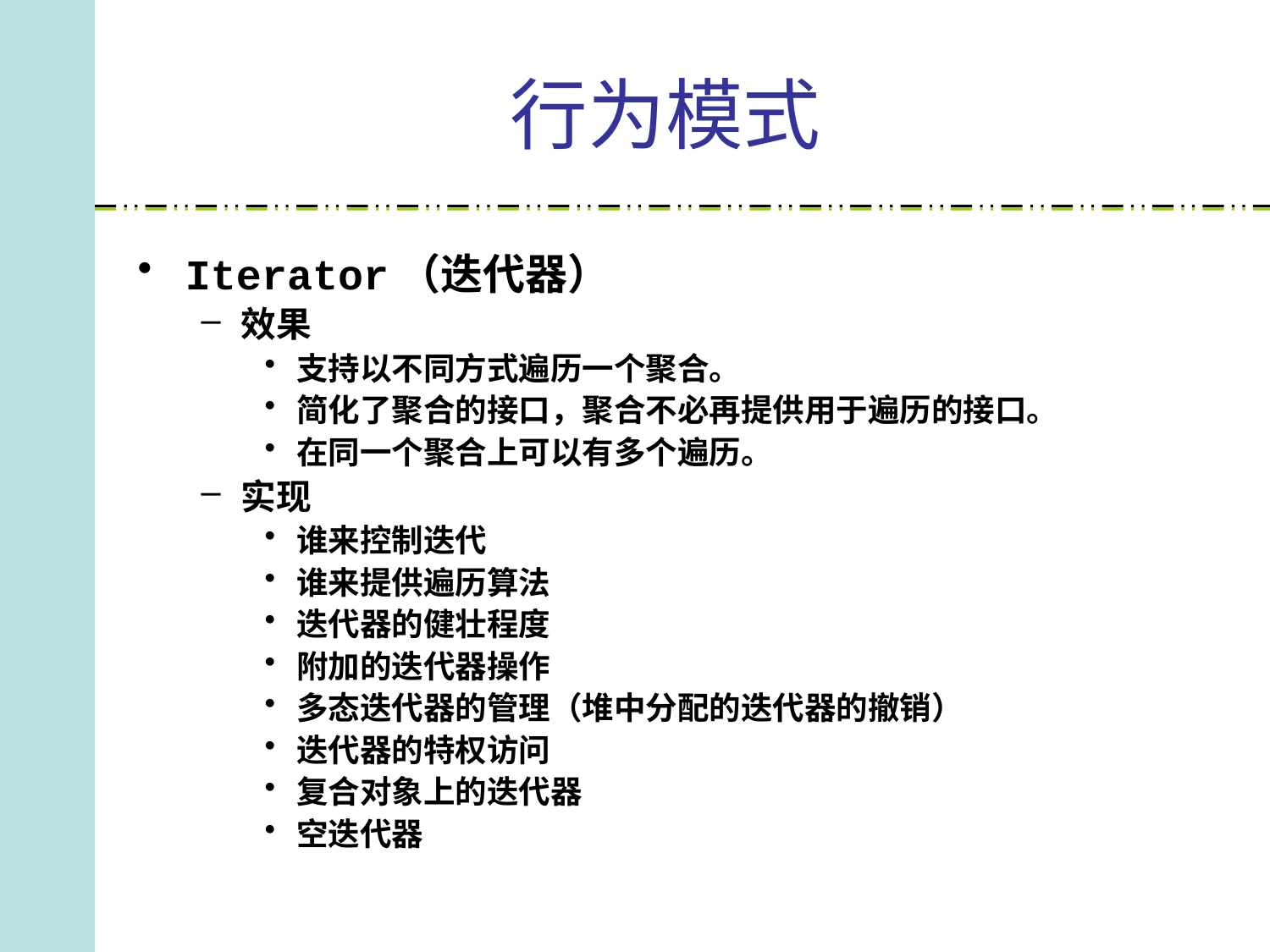

# 行为模式
Iterator（迭代器）
效果
支持以不同方式遍历一个聚合。
简化了聚合的接口，聚合不必再提供用于遍历的接口。
在同一个聚合上可以有多个遍历。
实现
谁来控制迭代
谁来提供遍历算法
迭代器的健壮程度
附加的迭代器操作
多态迭代器的管理（堆中分配的迭代器的撤销）
迭代器的特权访问
复合对象上的迭代器
空迭代器